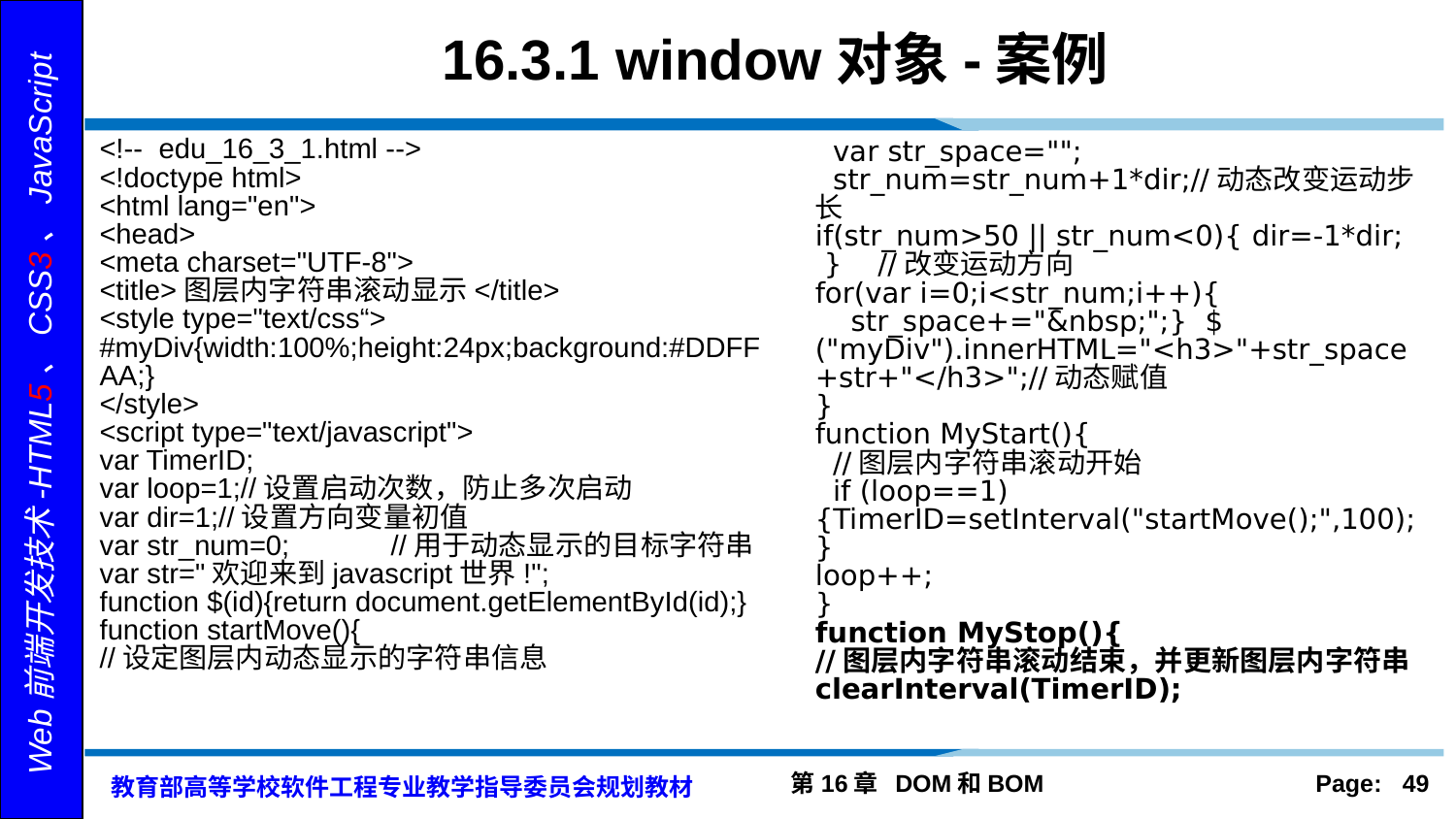

# 16.3.1 window对象-案例
<!--  edu_16_3_1.html -->
<!doctype html>
<html lang="en">
<head>
<meta charset="UTF-8">
<title>图层内字符串滚动显示</title>
<style type="text/css“> #myDiv{width:100%;height:24px;background:#DDFFAA;}
</style>
<script type="text/javascript">
var TimerID;
var loop=1;//设置启动次数，防止多次启动
var dir=1;//设置方向变量初值
var str_num=0; 	//用于动态显示的目标字符串
var str="欢迎来到javascript世界!";
function $(id){return document.getElementById(id);}
function startMove(){
//设定图层内动态显示的字符串信息
  var str_space="";
  str_num=str_num+1*dir;//动态改变运动步长
if(str_num>50 || str_num<0){	dir=-1*dir;    }    //改变运动方向
for(var i=0;i<str_num;i++){
    str_space+="&nbsp;";}  $("myDiv").innerHTML="<h3>"+str_space+str+"</h3>";//动态赋值
}
function MyStart(){
  //图层内字符串滚动开始
  if (loop==1)   {TimerID=setInterval("startMove();",100);}
loop++;
}
function MyStop(){
//图层内字符串滚动结束，并更新图层内字符串
clearInterval(TimerID);